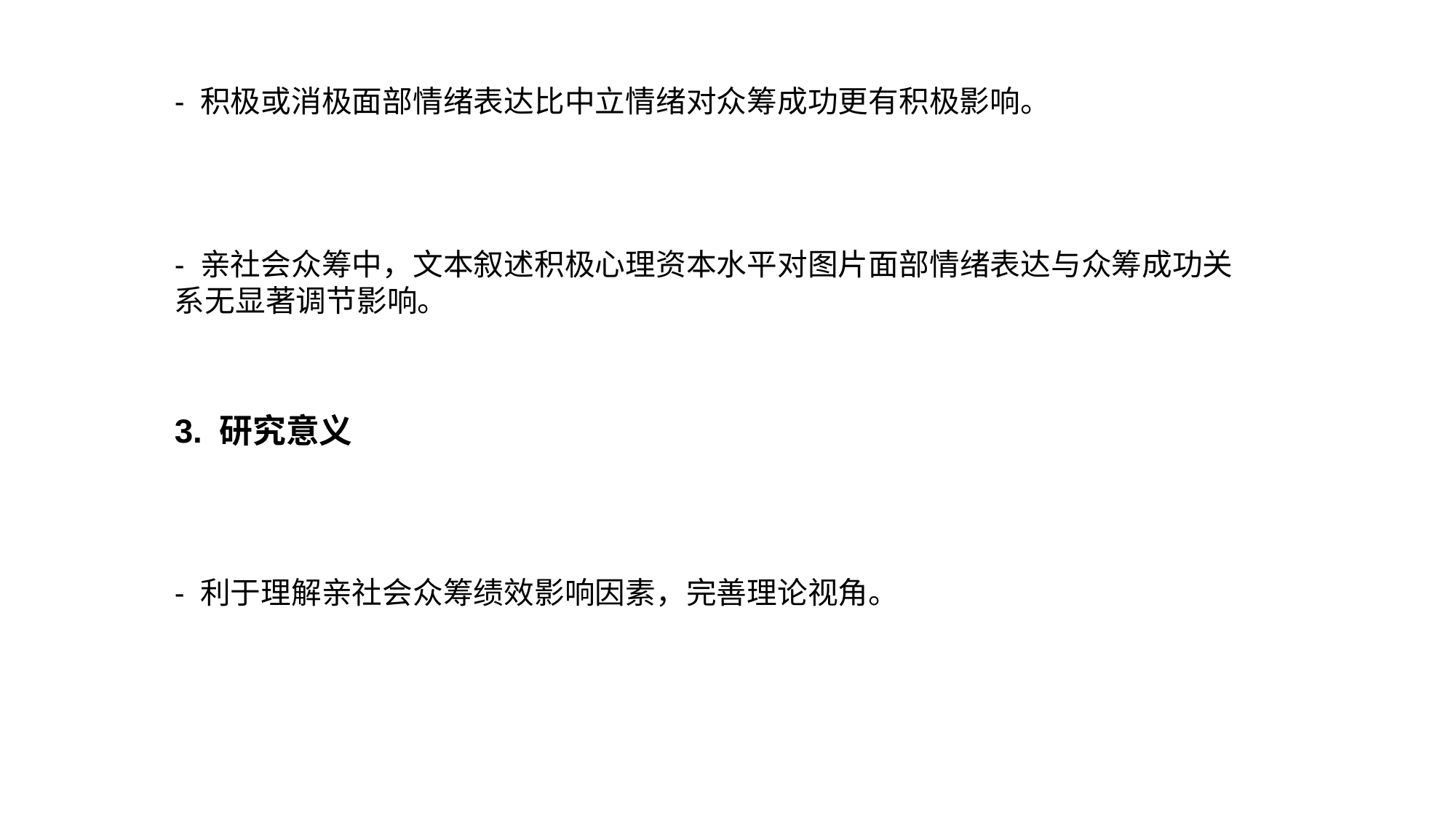

- 积极或消极面部情绪表达比中立情绪对众筹成功更有积极影响。

- 亲社会众筹中，文本叙述积极心理资本水平对图片面部情绪表达与众筹成功关系无显著调节影响。
3. 研究意义
- 利于理解亲社会众筹绩效影响因素，完善理论视角。